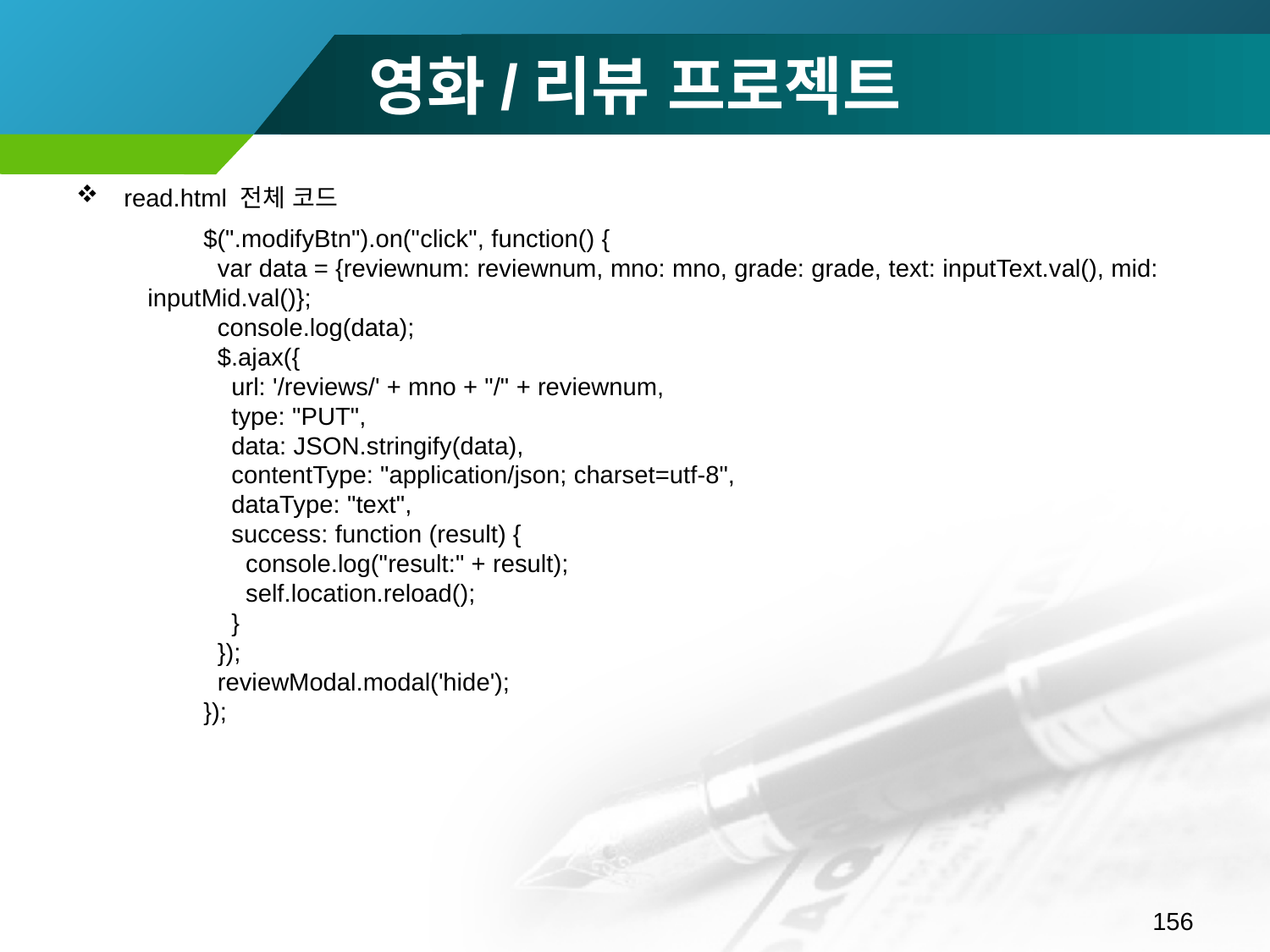

# 영화/리뷰 프로젝트
read.html 전체 코드
        $(".modifyBtn").on("click", function() {
          var data = {reviewnum: reviewnum, mno: mno, grade: grade, text: inputText.val(), mid: inputMid.val()};
          console.log(data);
          $.ajax({
            url: '/reviews/' + mno + "/" + reviewnum,
            type: "PUT",
            data: JSON.stringify(data),
            contentType: "application/json; charset=utf-8",
            dataType: "text",
            success: function (result) {
              console.log("result:" + result);
              self.location.reload();
            }
          });
          reviewModal.modal('hide');
        });

156